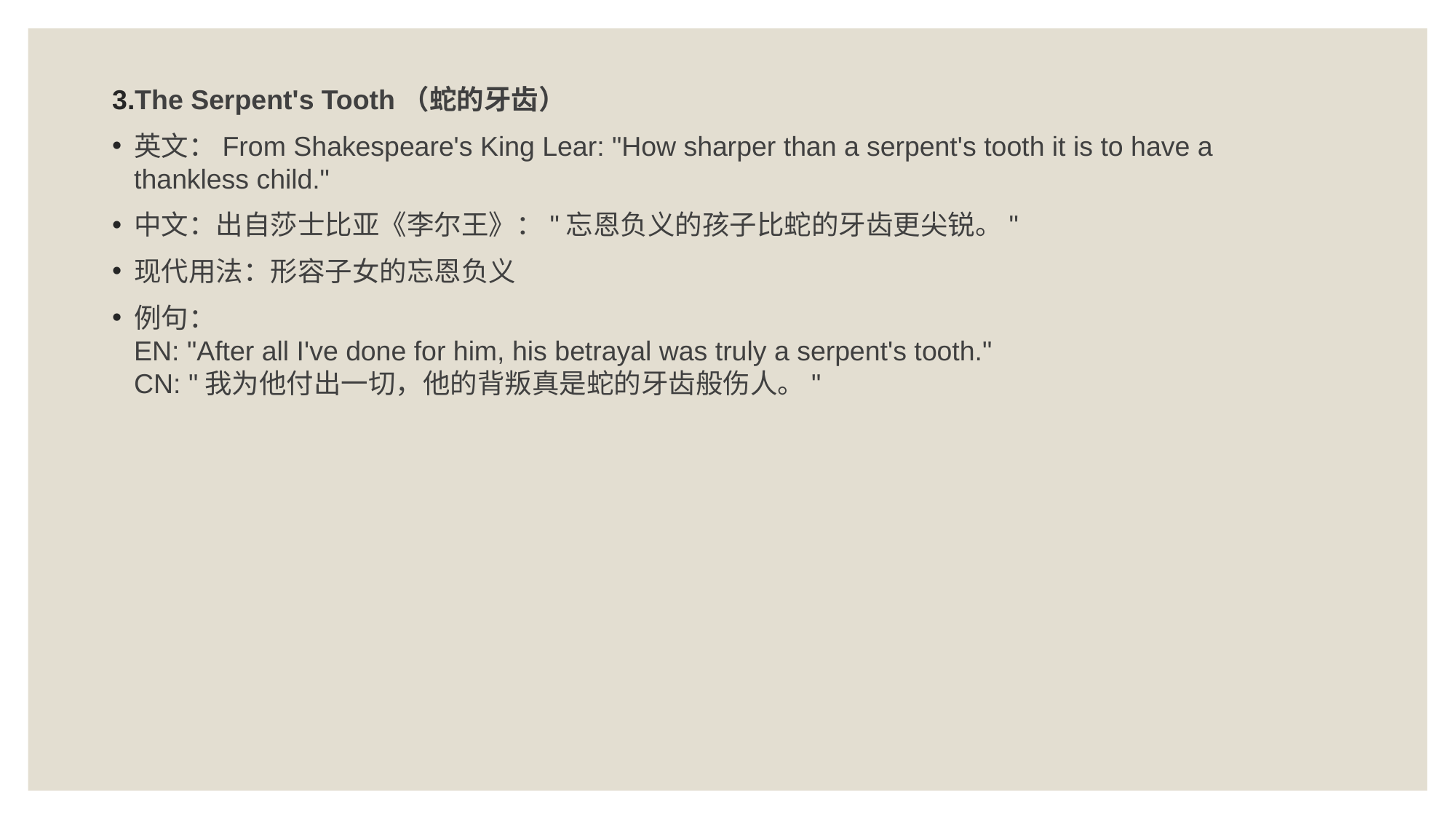

The Serpent's Tooth（蛇的牙齿）
英文：From Shakespeare's King Lear: "How sharper than a serpent's tooth it is to have a thankless child."
中文：出自莎士比亚《李尔王》："忘恩负义的孩子比蛇的牙齿更尖锐。"
现代用法：形容子女的忘恩负义
例句：
EN: "After all I've done for him, his betrayal was truly a serpent's tooth."
CN: "我为他付出一切，他的背叛真是蛇的牙齿般伤人。"

#